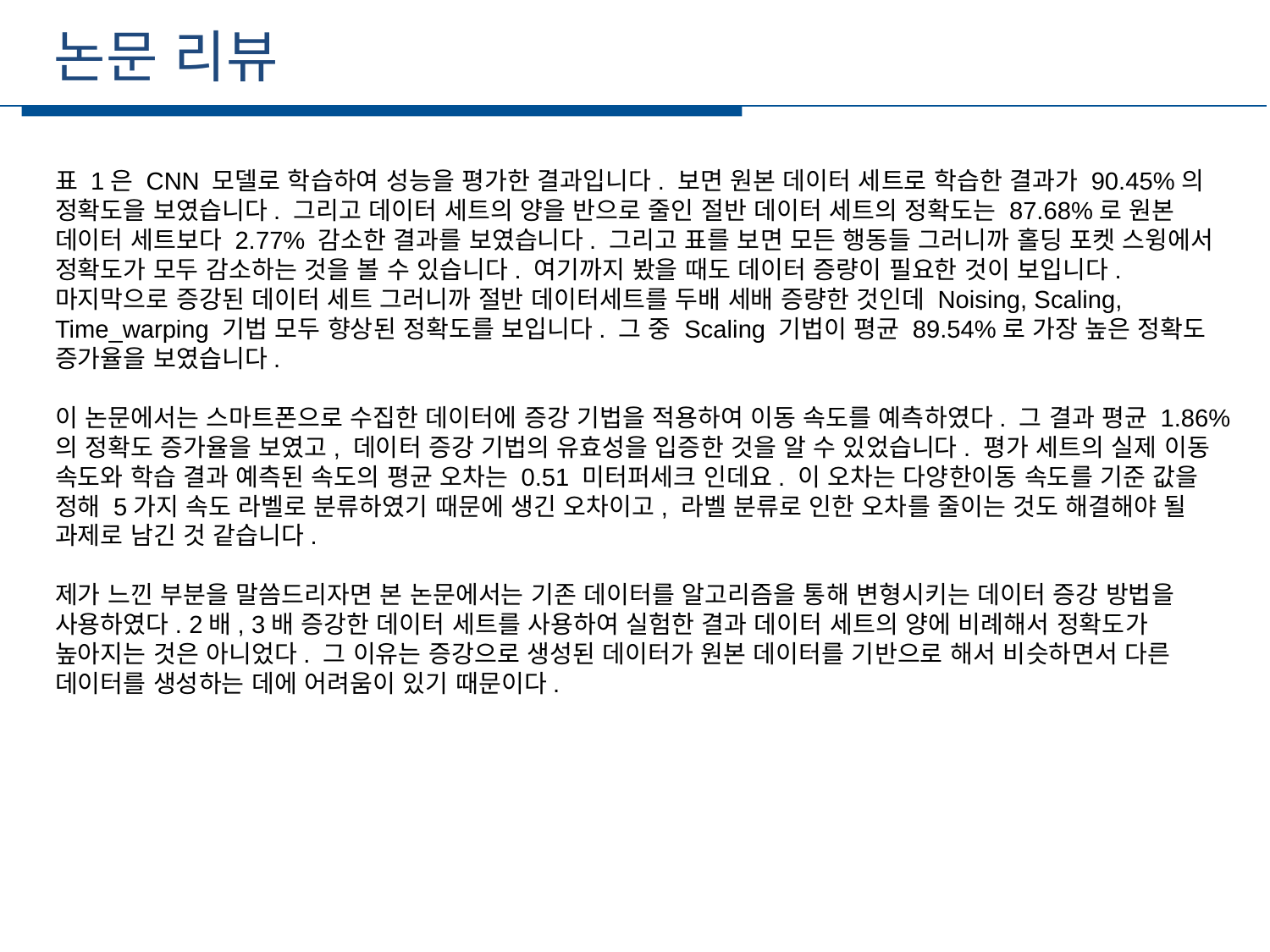

논문 리뷰

표 1은 CNN 모델로 학습하여 성능을 평가한 결과입니다. 보면 원본 데이터 세트로 학습한 결과가 90.45%의 정확도을 보였습니다. 그리고 데이터 세트의 양을 반으로 줄인 절반 데이터 세트의 정확도는 87.68%로 원본 데이터 세트보다 2.77% 감소한 결과를 보였습니다. 그리고 표를 보면 모든 행동들 그러니까 홀딩 포켓 스윙에서 정확도가 모두 감소하는 것을 볼 수 있습니다. 여기까지 봤을 때도 데이터 증량이 필요한 것이 보입니다. 마지막으로 증강된 데이터 세트 그러니까 절반 데이터세트를 두배 세배 증량한 것인데 Noising, Scaling, Time_warping 기법 모두 향상된 정확도를 보입니다. 그 중 Scaling 기법이 평균 89.54%로 가장 높은 정확도 증가율을 보였습니다.

이 논문에서는 스마트폰으로 수집한 데이터에 증강 기법을 적용하여 이동 속도를 예측하였다. 그 결과 평균 1.86%의 정확도 증가율을 보였고, 데이터 증강 기법의 유효성을 입증한 것을 알 수 있었습니다. 평가 세트의 실제 이동 속도와 학습 결과 예측된 속도의 평균 오차는 0.51 미터퍼세크 인데요. 이 오차는 다양한이동 속도를 기준 값을 정해 5가지 속도 라벨로 분류하였기 때문에 생긴 오차이고, 라벨 분류로 인한 오차를 줄이는 것도 해결해야 될 과제로 남긴 것 같습니다.

제가 느낀 부분을 말씀드리자면 본 논문에서는 기존 데이터를 알고리즘을 통해 변형시키는 데이터 증강 방법을 사용하였다. 2배, 3배 증강한 데이터 세트를 사용하여 실험한 결과 데이터 세트의 양에 비례해서 정확도가 높아지는 것은 아니었다. 그 이유는 증강으로 생성된 데이터가 원본 데이터를 기반으로 해서 비슷하면서 다른 데이터를 생성하는 데에 어려움이 있기 때문이다.